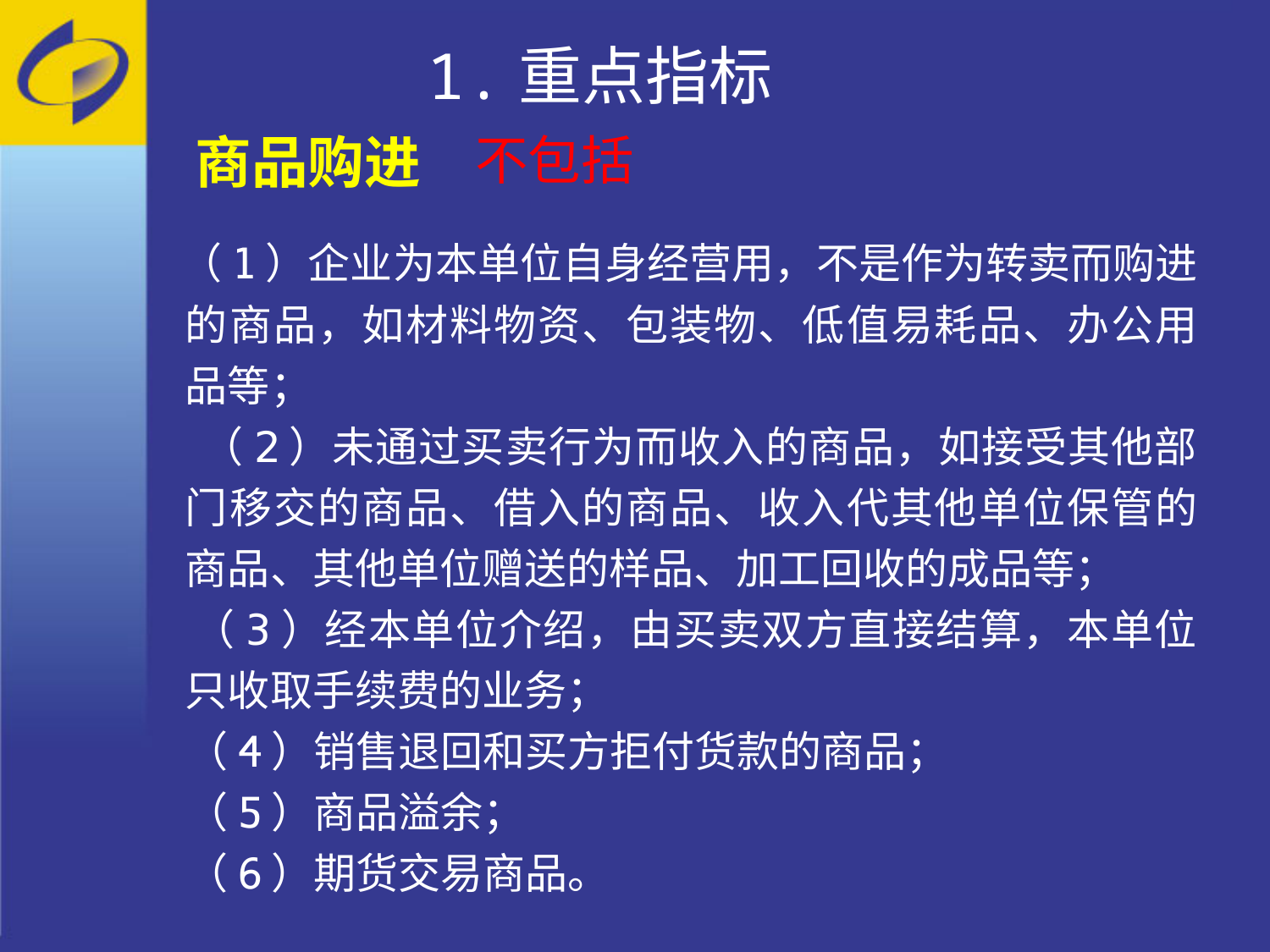

1.重点指标
不包括
商品购进
   （1）企业为本单位自身经营用，不是作为转卖而购进的商品，如材料物资、包装物、低值易耗品、办公用品等；
     （2）未通过买卖行为而收入的商品，如接受其他部门移交的商品、借入的商品、收入代其他单位保管的商品、其他单位赠送的样品、加工回收的成品等；
    （3）经本单位介绍，由买卖双方直接结算，本单位只收取手续费的业务；
    （4）销售退回和买方拒付货款的商品；
    （5）商品溢余；
    （6）期货交易商品。